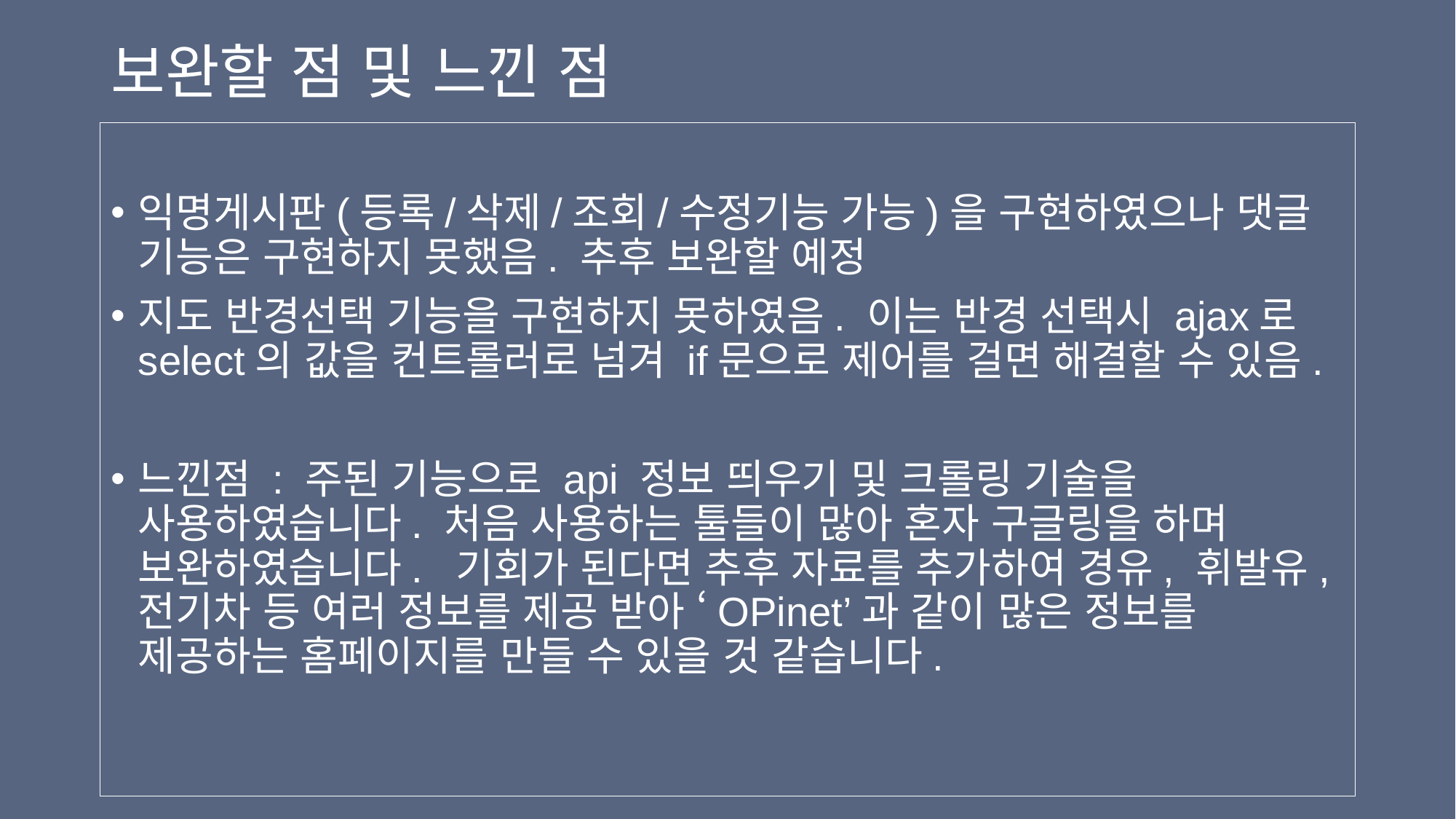

# 보완할 점 및 느낀 점

익명게시판(등록/삭제/조회/수정기능 가능)을 구현하였으나 댓글 기능은 구현하지 못했음. 추후 보완할 예정
지도 반경선택 기능을 구현하지 못하였음. 이는 반경 선택시 ajax로 select의 값을 컨트롤러로 넘겨 if문으로 제어를 걸면 해결할 수 있음.

느낀점 : 주된 기능으로 api 정보 띄우기 및 크롤링 기술을 사용하였습니다. 처음 사용하는 툴들이 많아 혼자 구글링을 하며  보완하였습니다.  기회가 된다면 추후 자료를 추가하여 경유, 휘발유, 전기차 등 여러 정보를 제공 받아 ‘OPinet’과 같이 많은 정보를 제공하는 홈페이지를 만들 수 있을 것 같습니다.